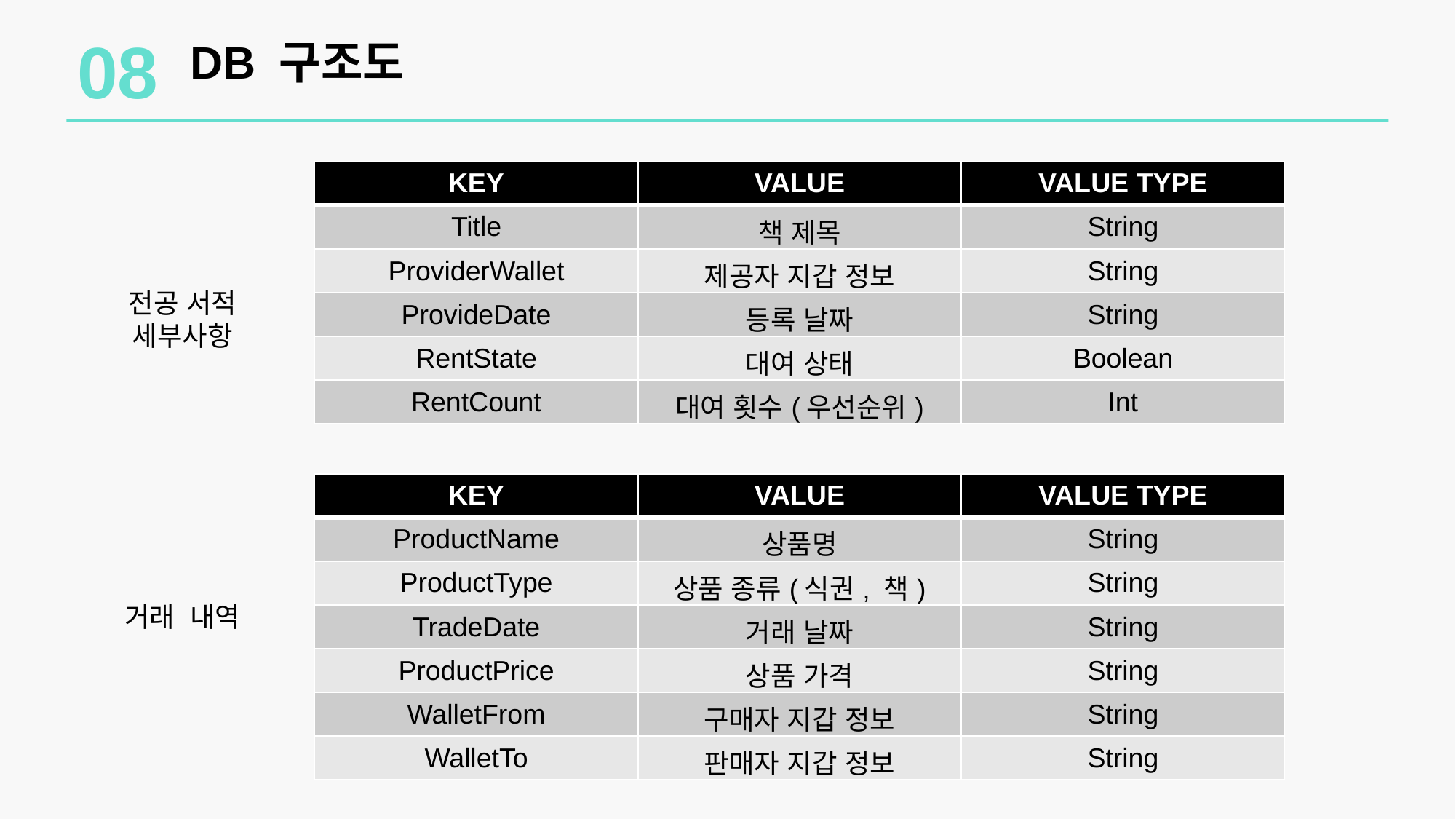

08
DB 구조도

| KEY | VALUE | VALUE TYPE |
| --- | --- | --- |
| Title | 책 제목 | String |
| ProviderWallet | 제공자 지갑 정보 | String |
| ProvideDate | 등록 날짜 | String |
| RentState | 대여 상태 | Boolean |
| RentCount | 대여 횟수(우선순위) | Int |
전공 서적 세부사항
| KEY | VALUE | VALUE TYPE |
| --- | --- | --- |
| ProductName | 상품명 | String |
| ProductType | 상품 종류(식권, 책) | String |
| TradeDate | 거래 날짜 | String |
| ProductPrice | 상품 가격 | String |
| WalletFrom | 구매자 지갑 정보 | String |
| WalletTo | 판매자 지갑 정보 | String |
거래  내역